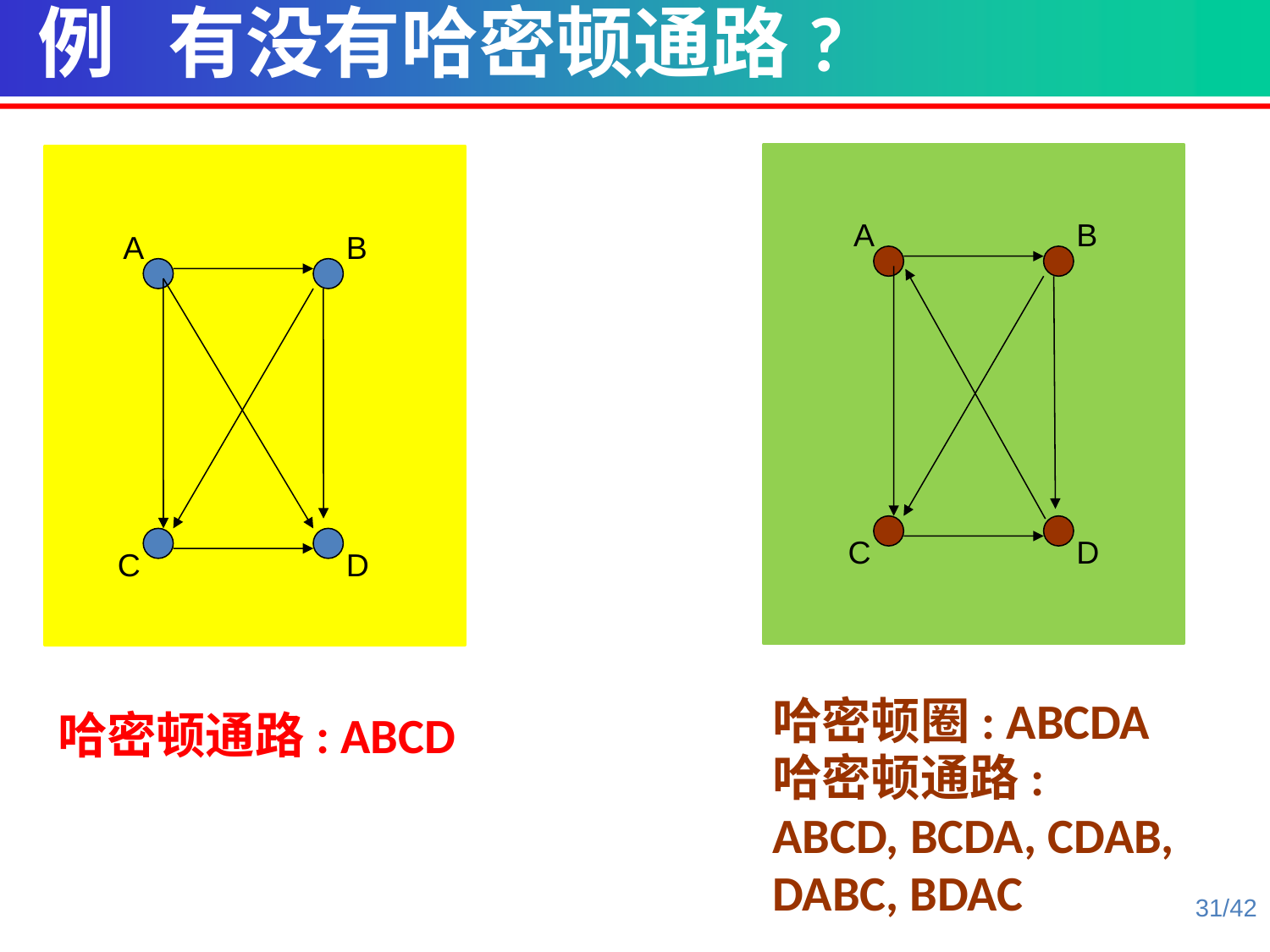

例   有没有哈密顿通路?

A
B

C
D

A
B

C
D

哈密顿通路: ABCD
哈密顿圈: ABCDA
哈密顿通路:
ABCD, BCDA, CDAB,
DABC, BDAC
31/42